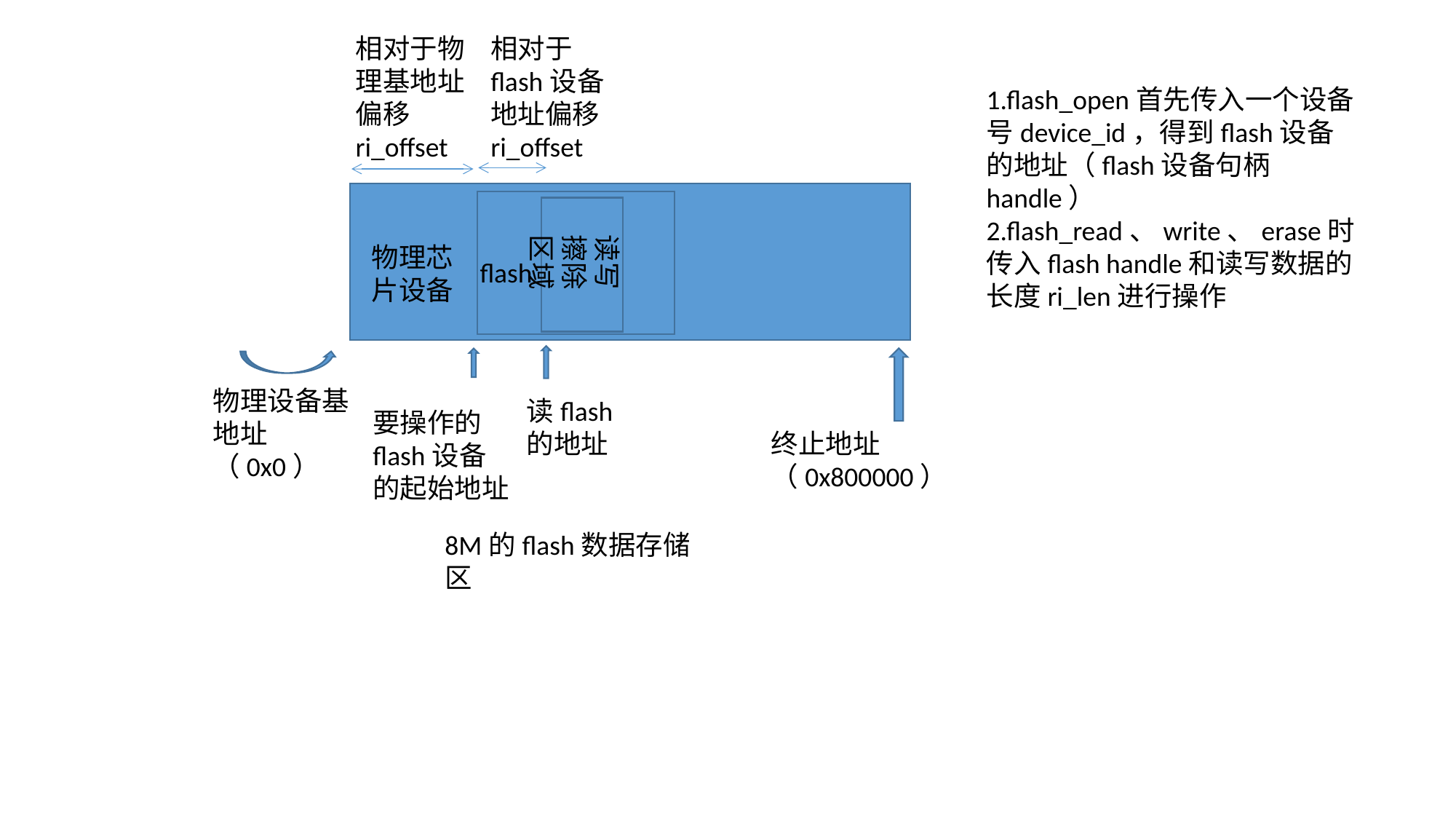

相对于物理基地址偏移ri_offset
相对于flash设备地址偏移ri_offset
1.flash_open首先传入一个设备号device_id，得到flash设备的地址（flash设备句柄handle）
2.flash_read、write、erase时传入flash handle和读写数据的长度ri_len进行操作

读写擦除区域
物理芯片设备
flash

物理设备基地址（0x0）
读flash的地址
要操作的flash设备的起始地址
终止地址
（0x800000）
8M的flash数据存储区